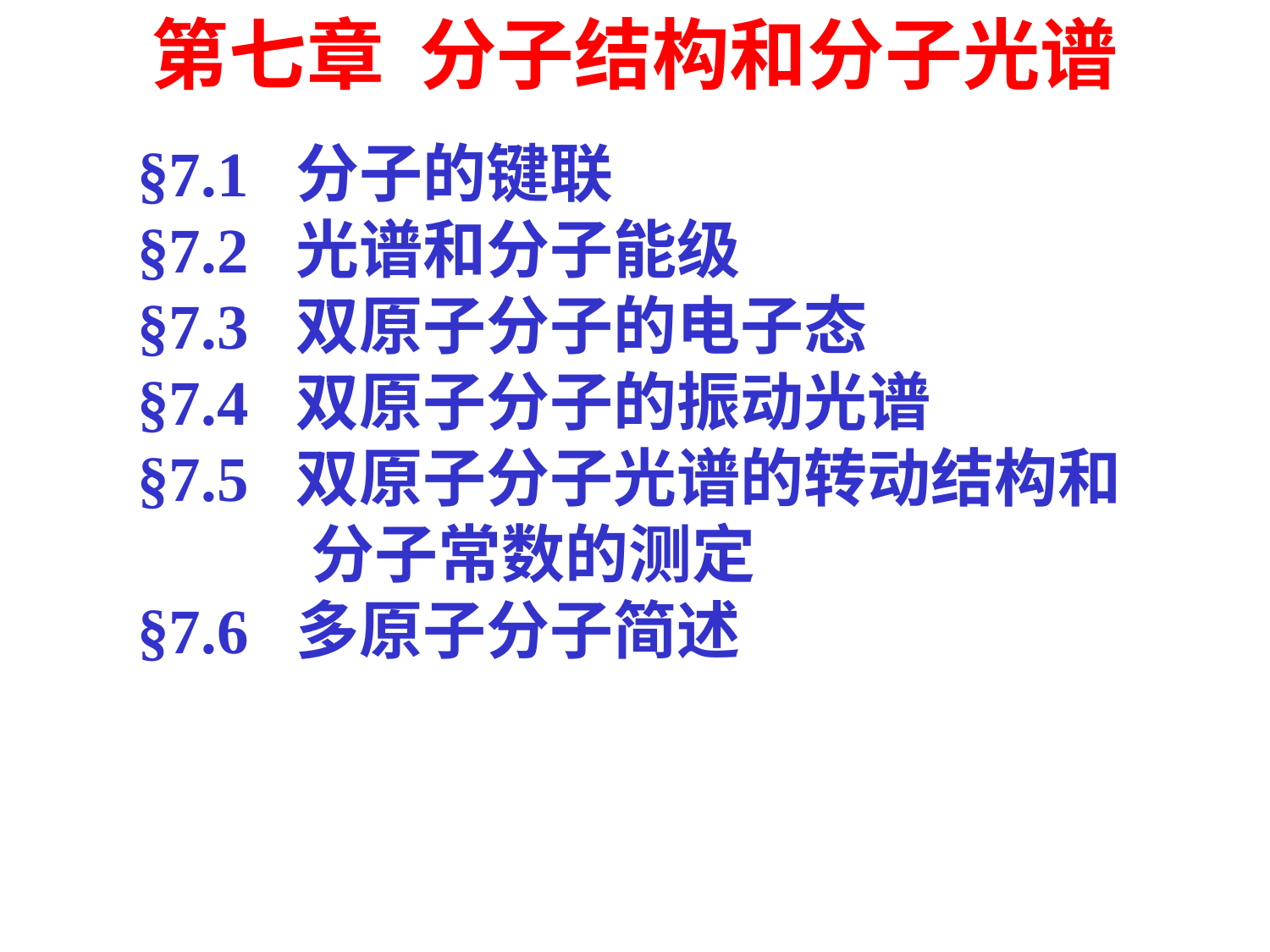

第七章  分子结构和分子光谱
§7.1  分子的键联
§7.2  光谱和分子能级
§7.3  双原子分子的电子态
§7.4  双原子分子的振动光谱
§7.5  双原子分子光谱的转动结构和
           分子常数的测定
§7.6  多原子分子简述